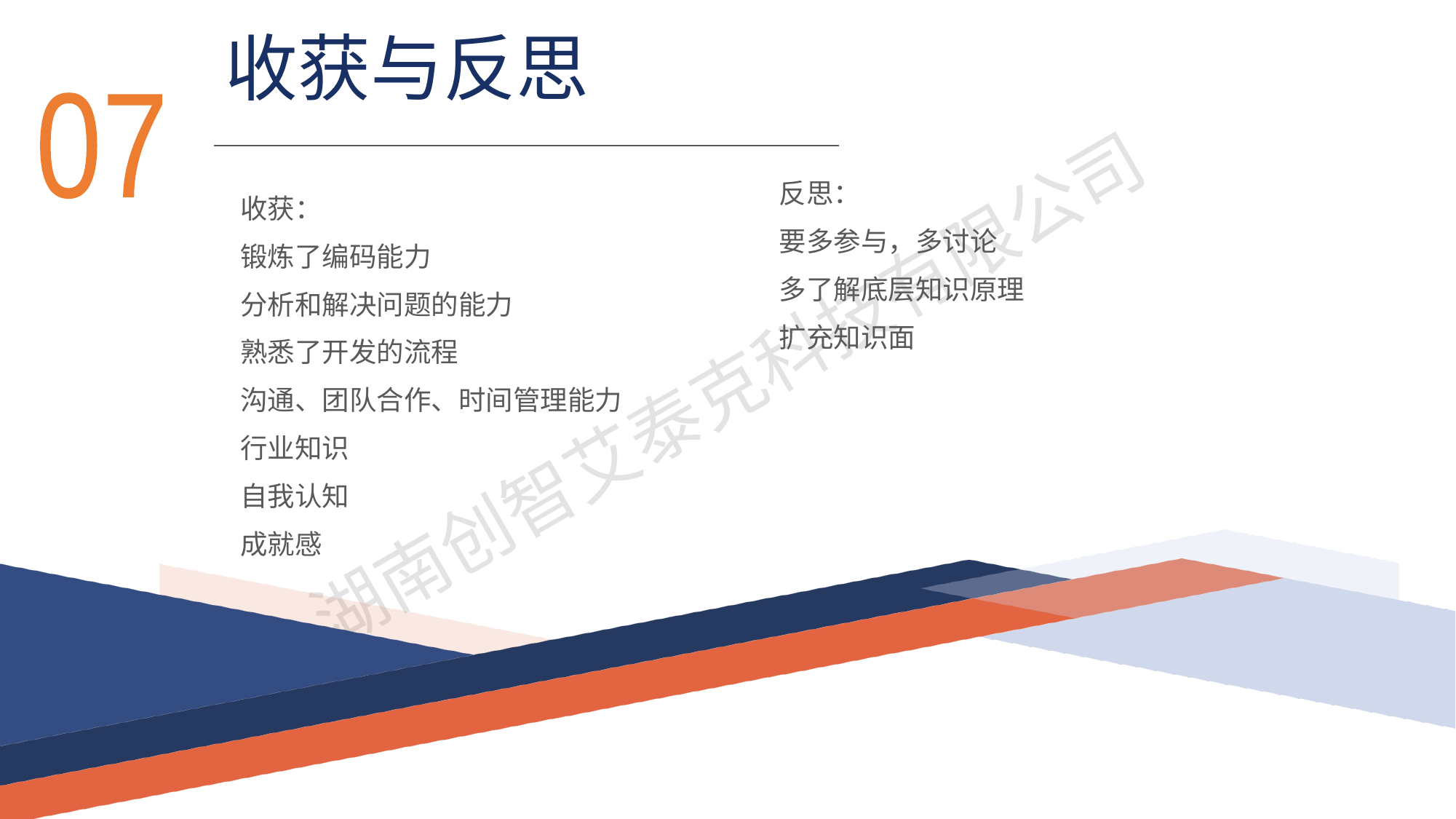

收获与反思
07
反思：
要多参与，多讨论
多了解底层知识原理
扩充知识面

收获：
锻炼了编码能力
分析和解决问题的能力
熟悉了开发的流程
沟通、团队合作、时间管理能力
行业知识
自我认知
成就感